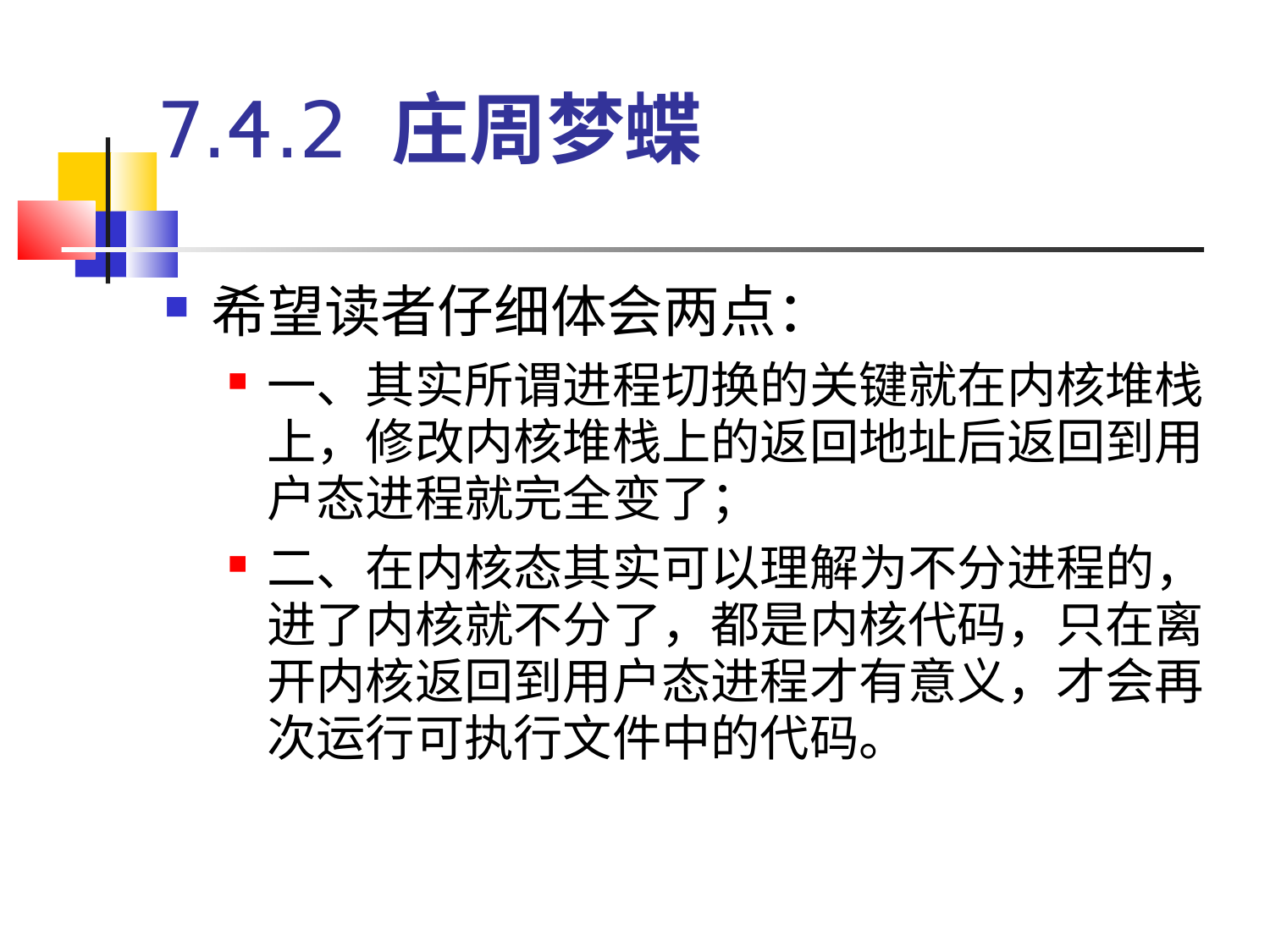

# 7.4.2 庄周梦蝶
希望读者仔细体会两点：
一、其实所谓进程切换的关键就在内核堆栈上，修改内核堆栈上的返回地址后返回到用户态进程就完全变了；
二、在内核态其实可以理解为不分进程的，进了内核就不分了，都是内核代码，只在离开内核返回到用户态进程才有意义，才会再次运行可执行文件中的代码。